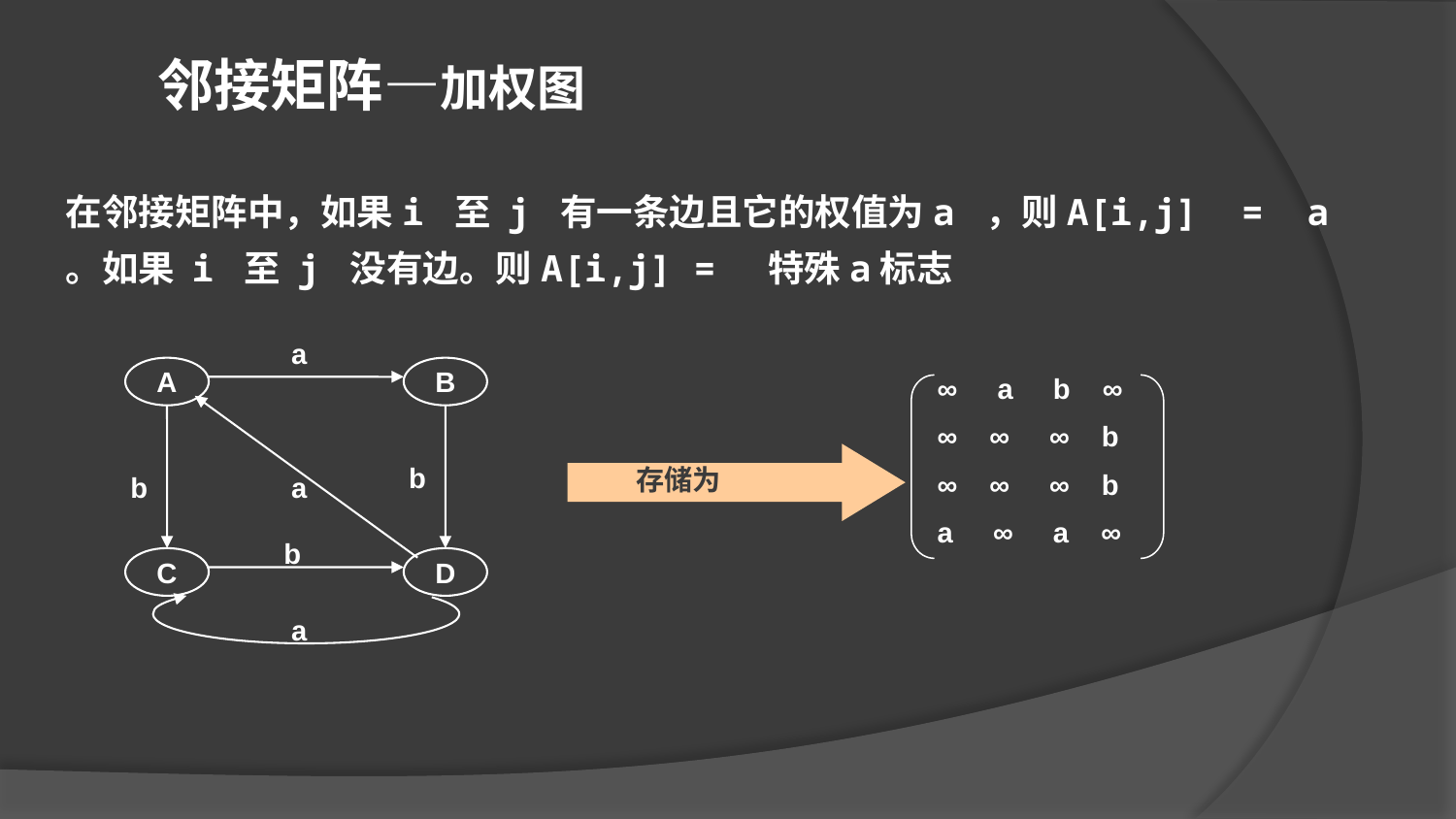

邻接矩阵—加权图
在邻接矩阵中，如果i 至 j 有一条边且它的权值为a ，则A[i,j]  =  a 。如果 i 至 j 没有边。则A[i,j] =  特殊a标志
a
A
B

b
b
a
b
C
D

a

∞     a     b    ∞
∞    ∞     ∞    b
∞    ∞     ∞    b
a     ∞     a    ∞

         存储为